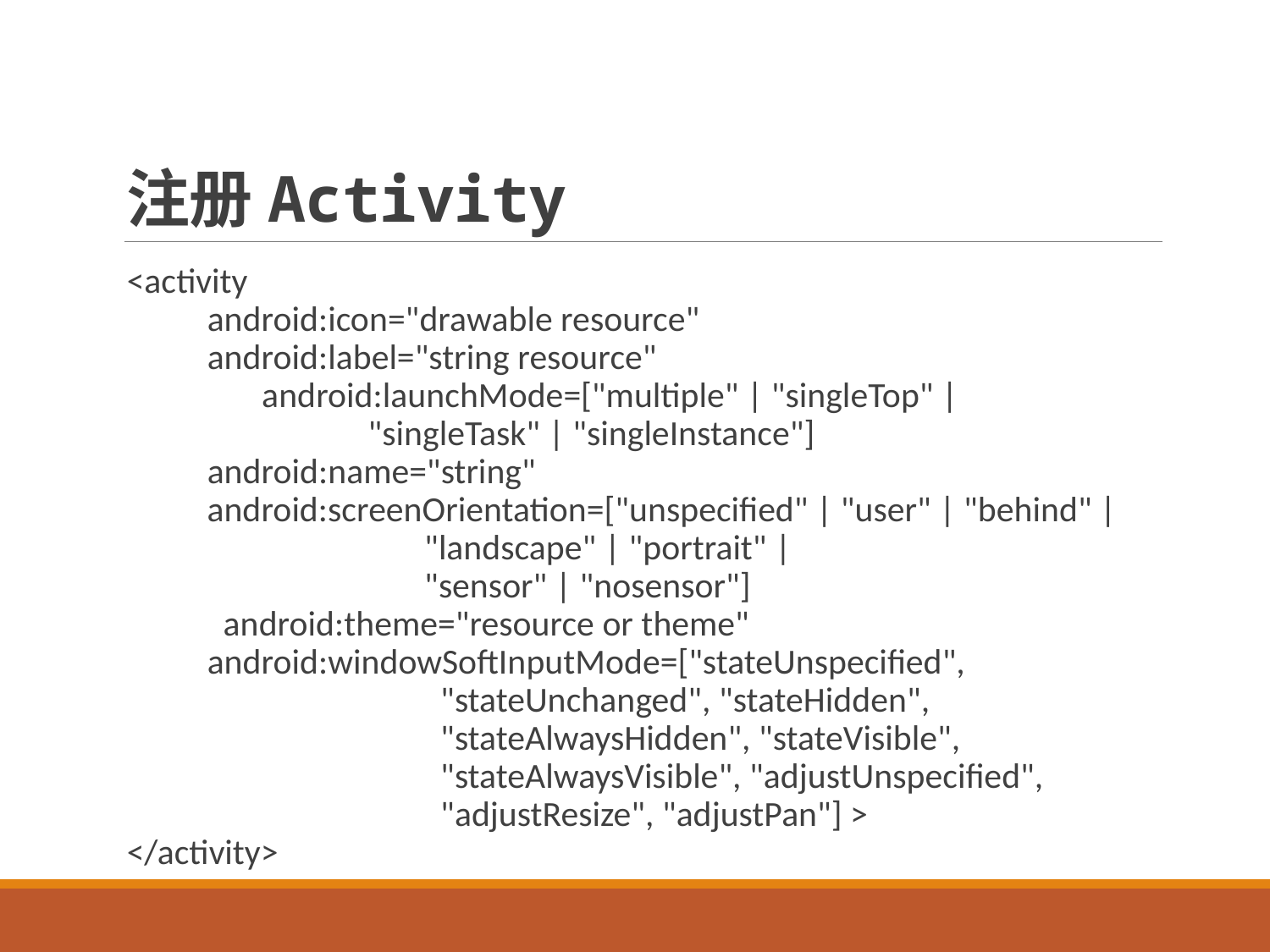

# 注册Activity
<activity                                                      
          android:icon="drawable resource"
          android:label="string resource"
 	 android:launchMode=["multiple" | "singleTop" |
                              "singleTask" | "singleInstance"]
          android:name="string"
          android:screenOrientation=["unspecified" | "user" | "behind" |
                                     "landscape" | "portrait" |
                                     "sensor" | "nosensor"]
            android:theme="resource or theme"
          android:windowSoftInputMode=["stateUnspecified",
                                       "stateUnchanged", "stateHidden",
                                       "stateAlwaysHidden", "stateVisible",
                                       "stateAlwaysVisible", "adjustUnspecified",
                                       "adjustResize", "adjustPan"] >   
</activity>